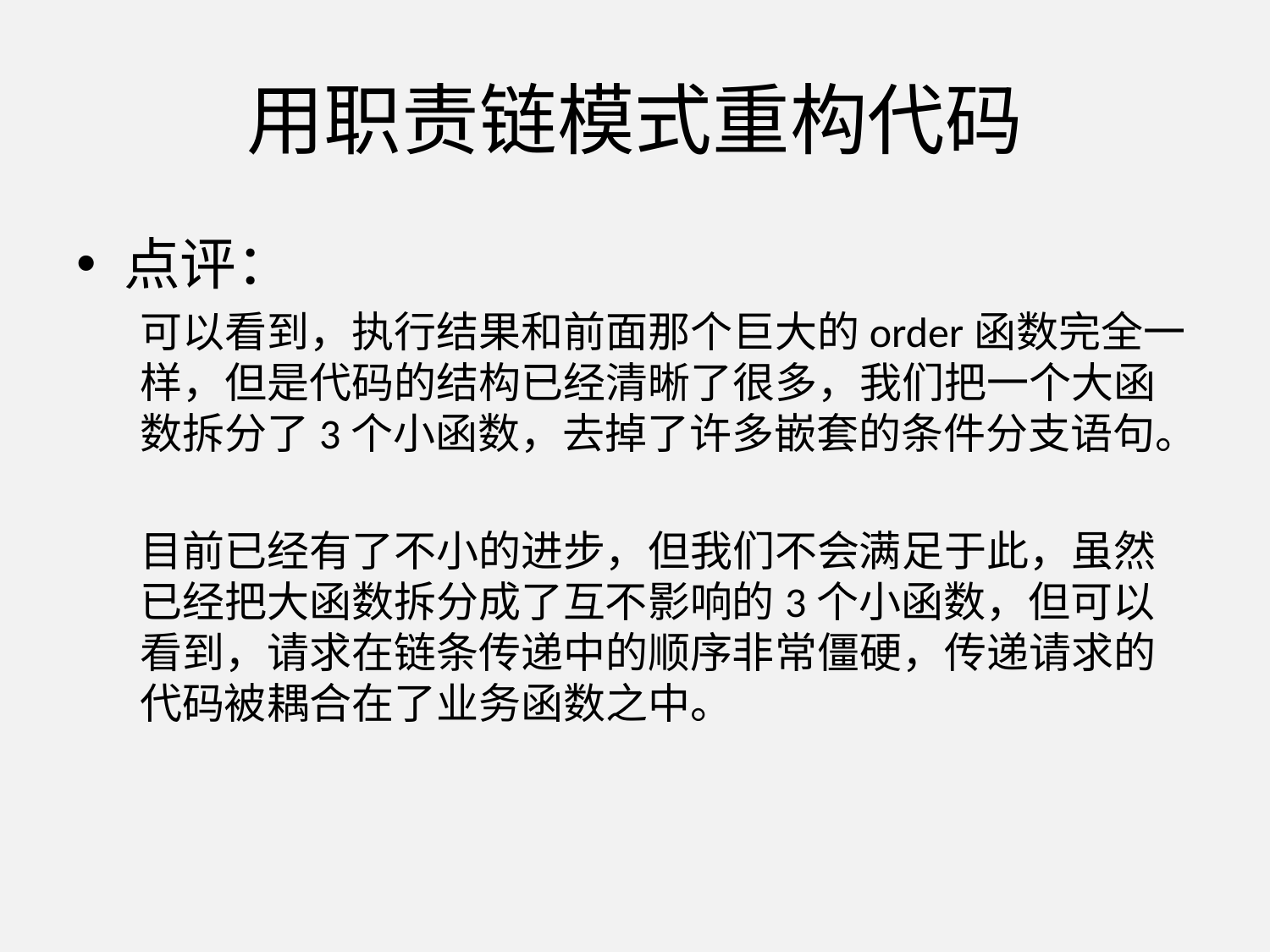

# 用职责链模式重构代码
点评：
可以看到，执行结果和前面那个巨大的order函数完全一样，但是代码的结构已经清晰了很多，我们把一个大函数拆分了3个小函数，去掉了许多嵌套的条件分支语句。

目前已经有了不小的进步，但我们不会满足于此，虽然已经把大函数拆分成了互不影响的3个小函数，但可以看到，请求在链条传递中的顺序非常僵硬，传递请求的代码被耦合在了业务函数之中。